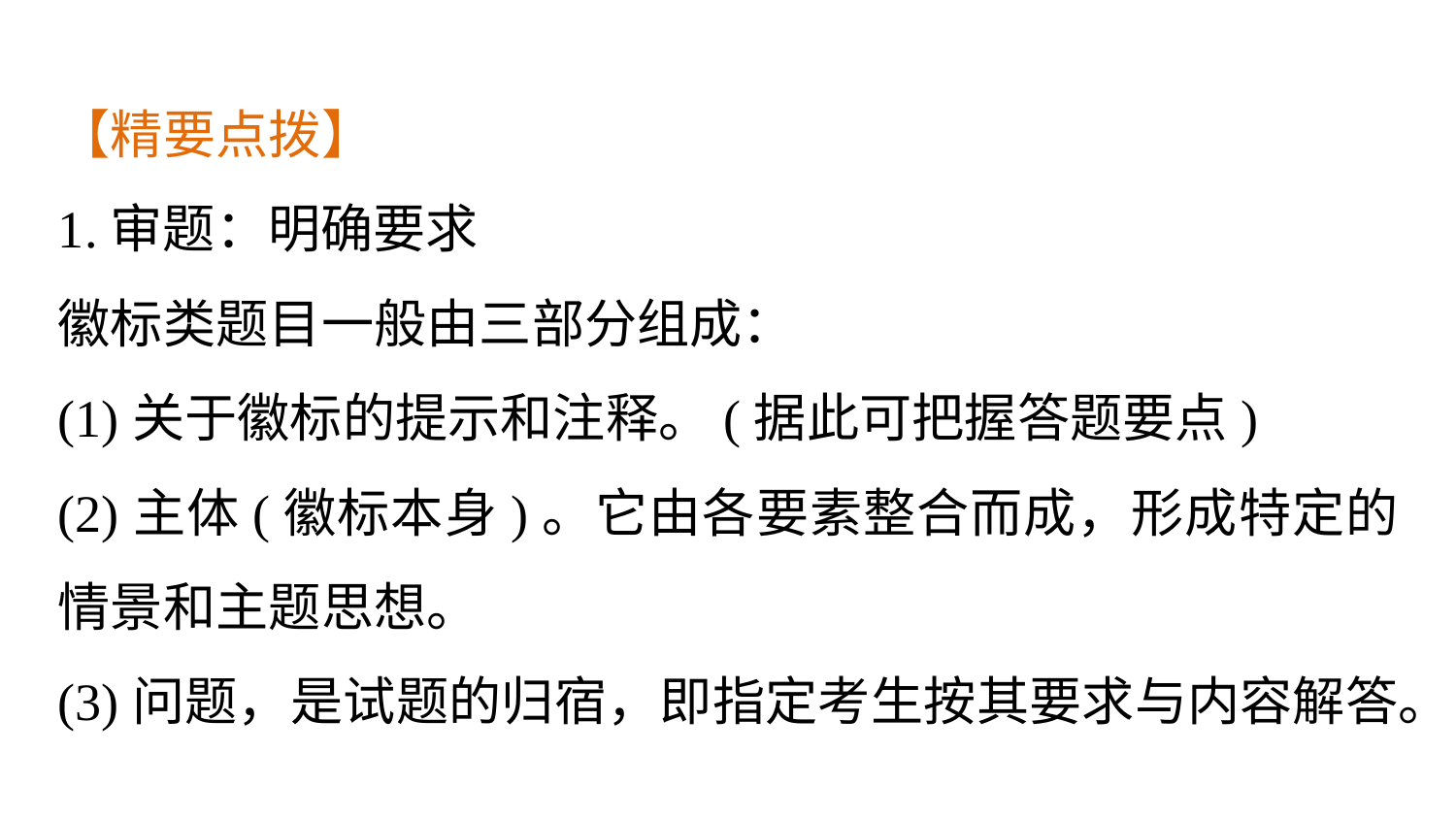

【精要点拨】
1.审题：明确要求
徽标类题目一般由三部分组成：
(1)关于徽标的提示和注释。(据此可把握答题要点)
(2)主体(徽标本身)。它由各要素整合而成，形成特定的情景和主题思想。
(3)问题，是试题的归宿，即指定考生按其要求与内容解答。